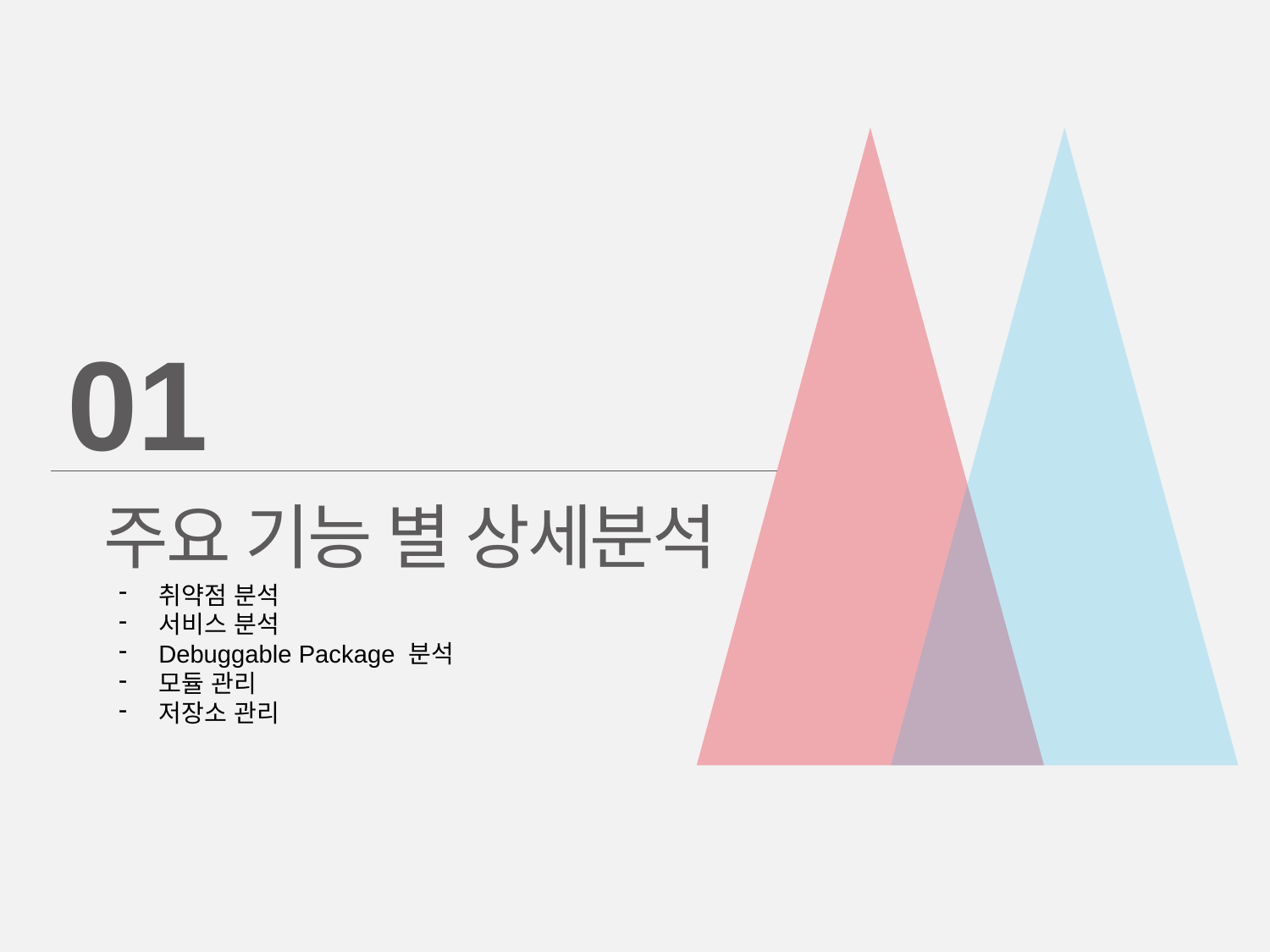

01
주요 기능 별 상세분석
취약점 분석
서비스 분석
Debuggable Package 분석
모듈 관리
저장소 관리